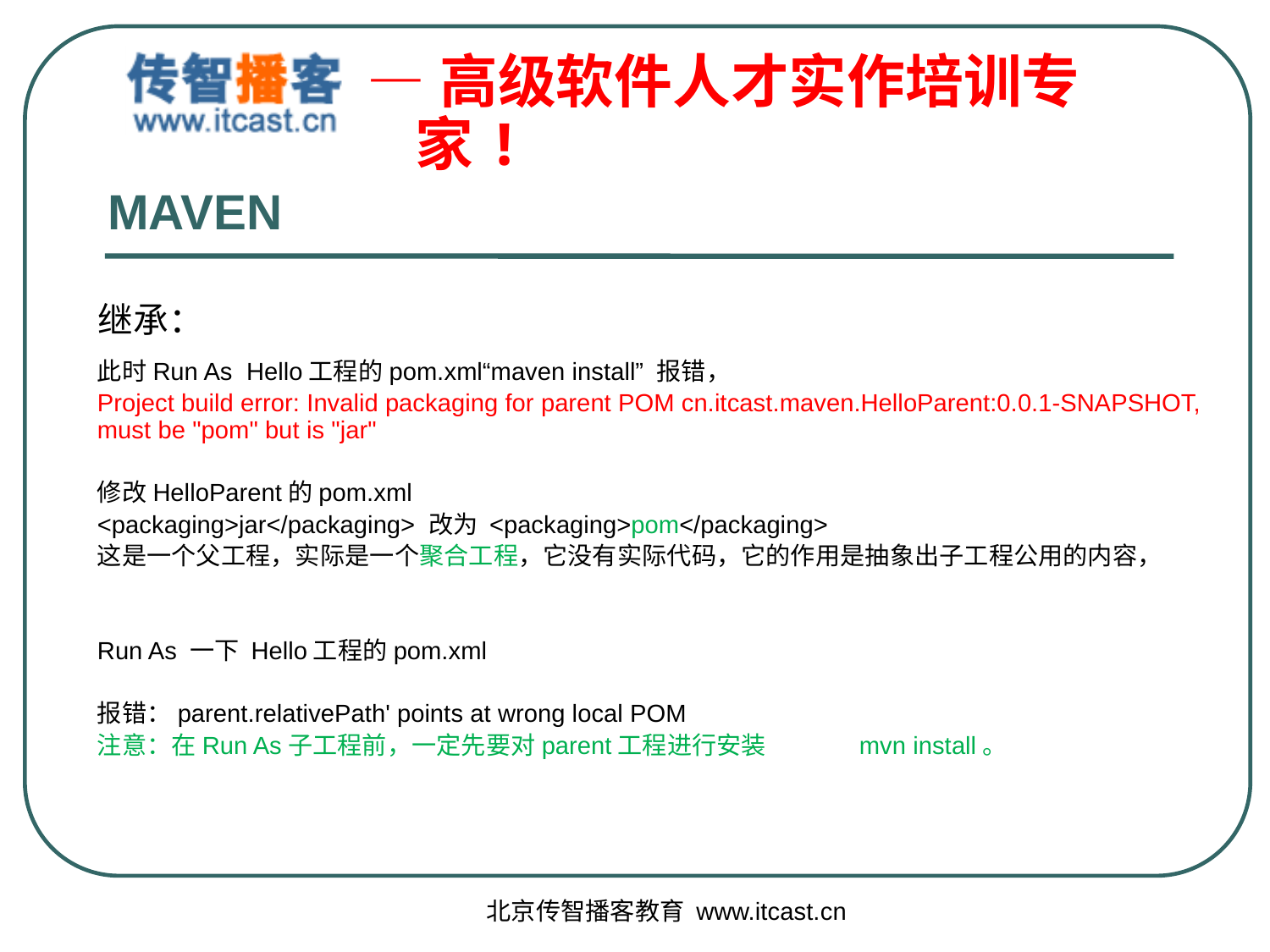

# MAVEN
继承：
此时Run As  Hello工程的pom.xml“maven install” 报错，
Project build error: Invalid packaging for parent POM cn.itcast.maven.HelloParent:0.0.1-SNAPSHOT, must be "pom" but is "jar"

修改HelloParent的pom.xml
<packaging>jar</packaging> 改为 <packaging>pom</packaging>
这是一个父工程，实际是一个聚合工程，它没有实际代码，它的作用是抽象出子工程公用的内容，

Run As 一下 Hello工程的pom.xml

报错：parent.relativePath' points at wrong local POM
注意：在Run As子工程前，一定先要对parent工程进行安装	mvn install。
北京传智播客教育 www.itcast.cn